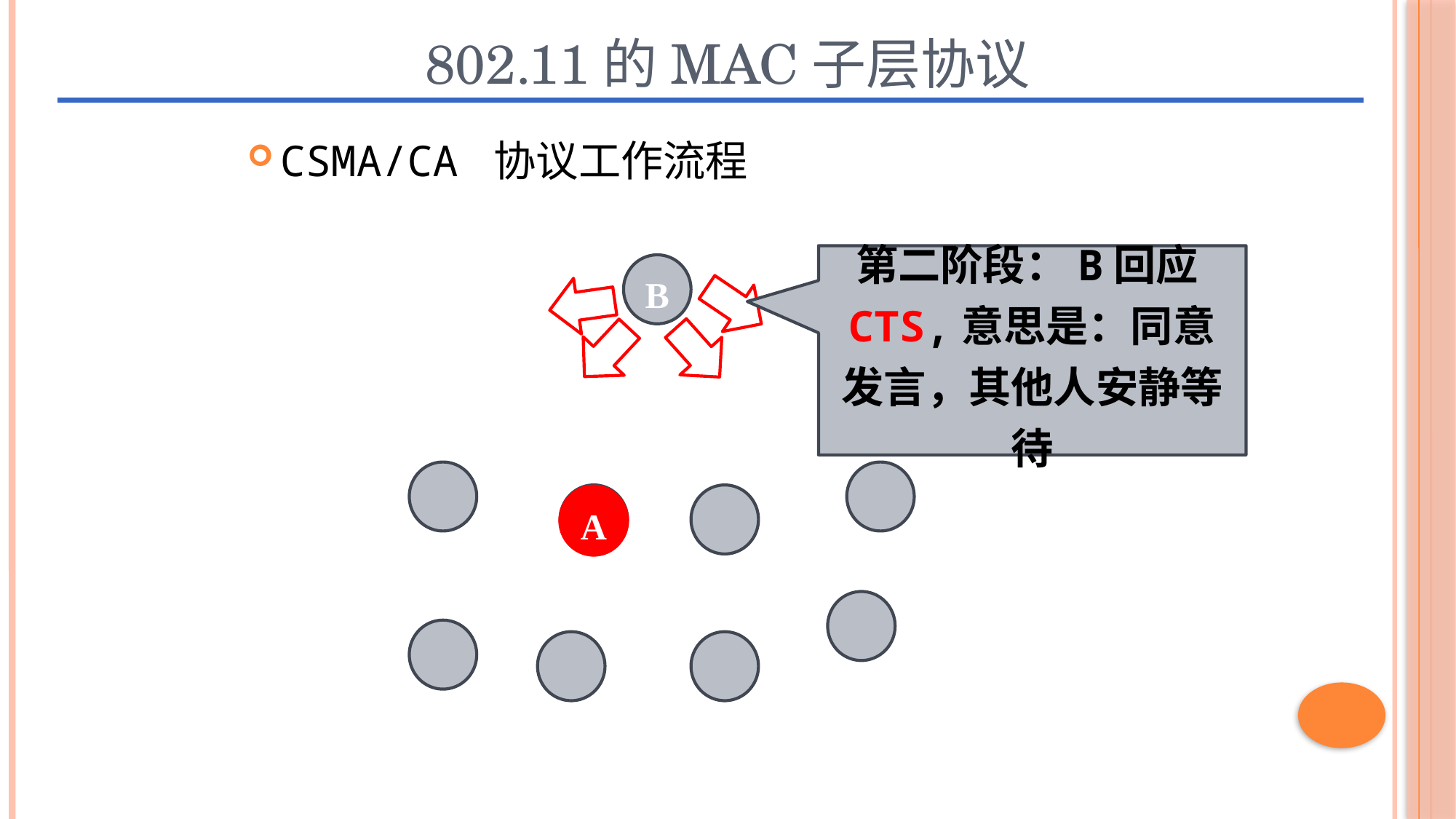

# 802.11的MAC子层协议
二、CSMA/CA协议
CSMA/CA 协议工作流程
第二阶段：B回应CTS,意思是：同意发言，其他人安静等待
B

A